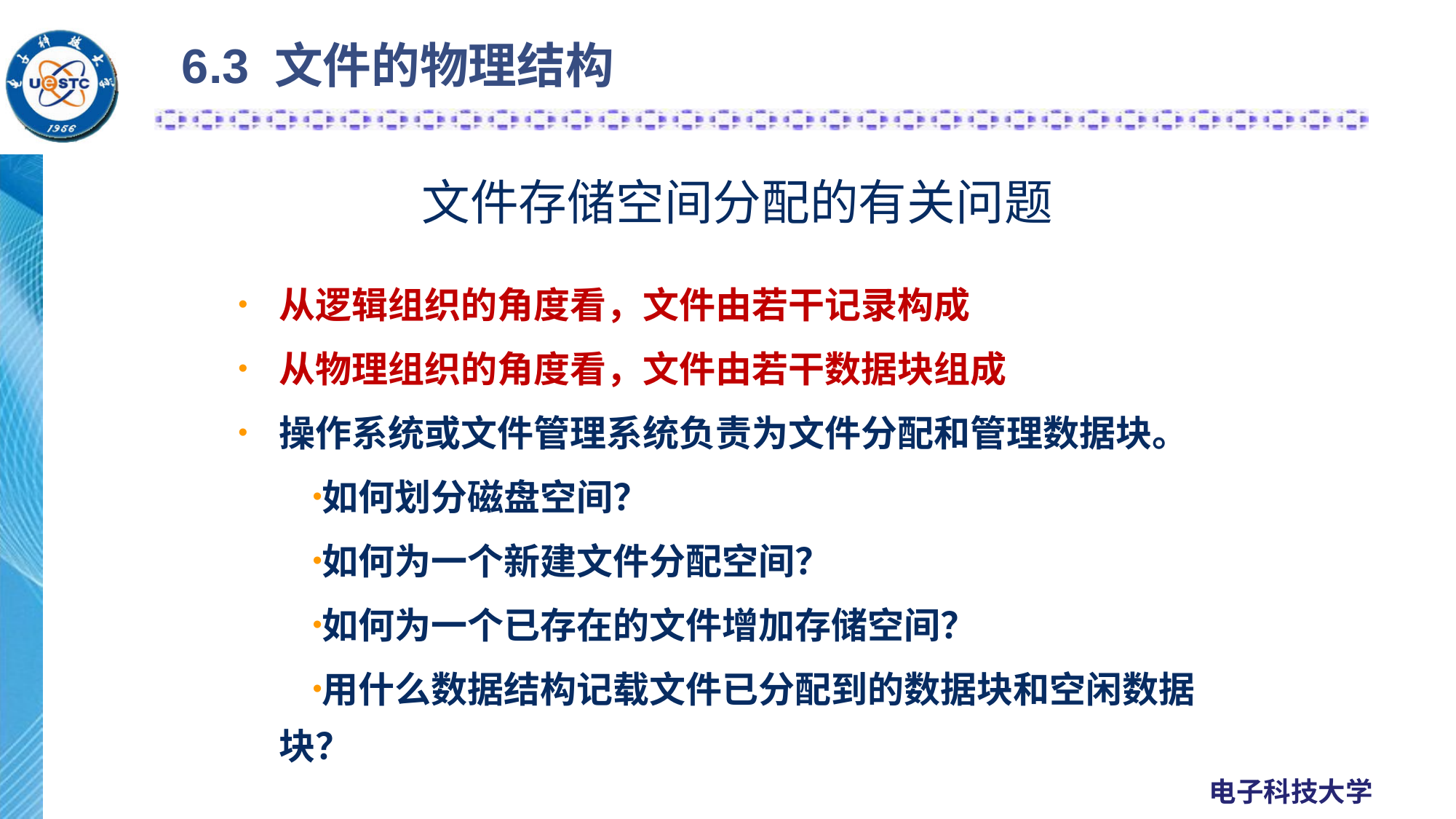

6.3 文件的物理结构
文件存储空间分配的有关问题
从逻辑组织的角度看，文件由若干记录构成
从物理组织的角度看，文件由若干数据块组成
操作系统或文件管理系统负责为文件分配和管理数据块。
如何划分磁盘空间？
如何为一个新建文件分配空间？
如何为一个已存在的文件增加存储空间？
用什么数据结构记载文件已分配到的数据块和空闲数据块？